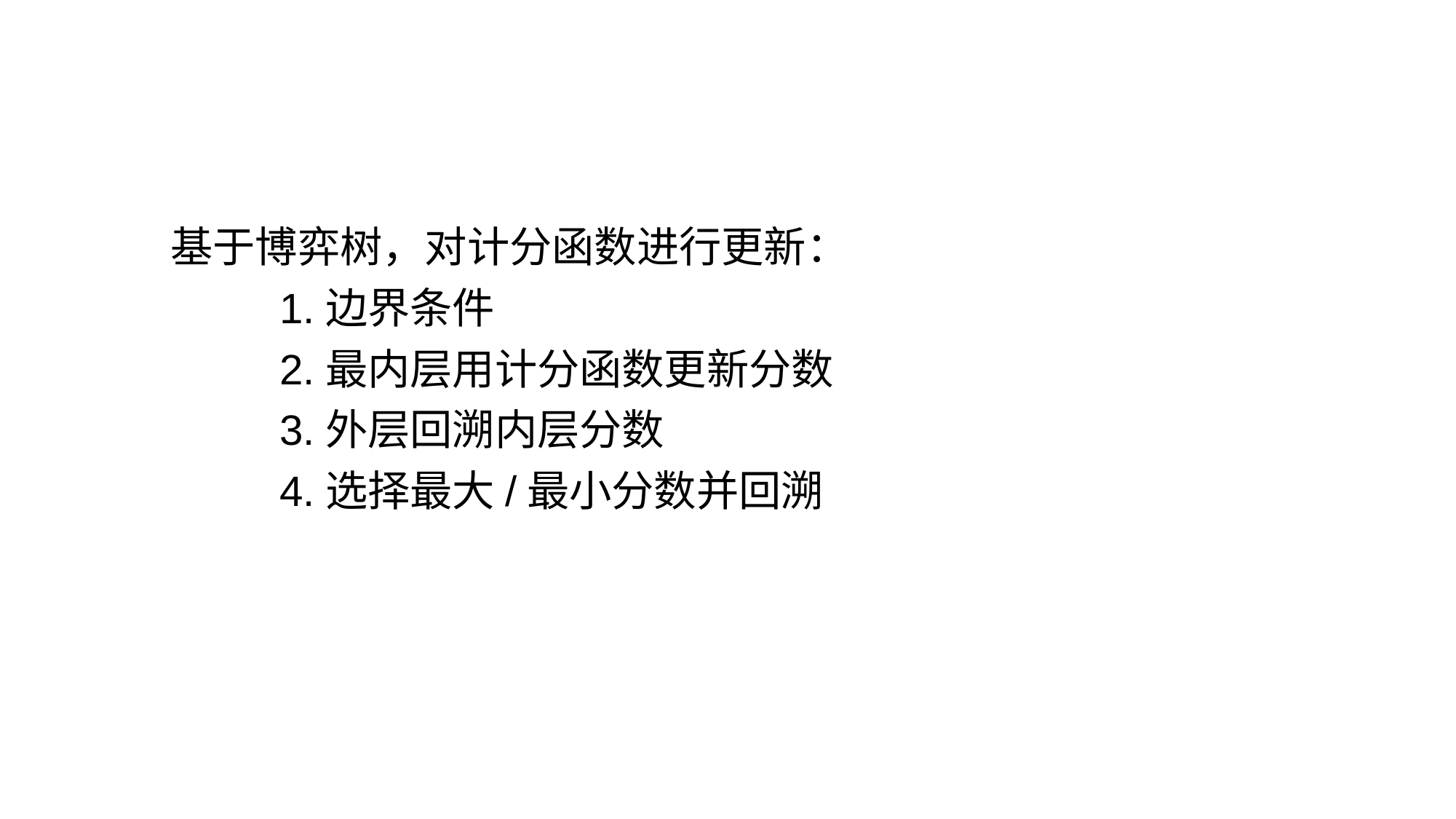

基于博弈树，对计分函数进行更新：
	1.边界条件
	2.最内层用计分函数更新分数
	3.外层回溯内层分数
	4.选择最大/最小分数并回溯